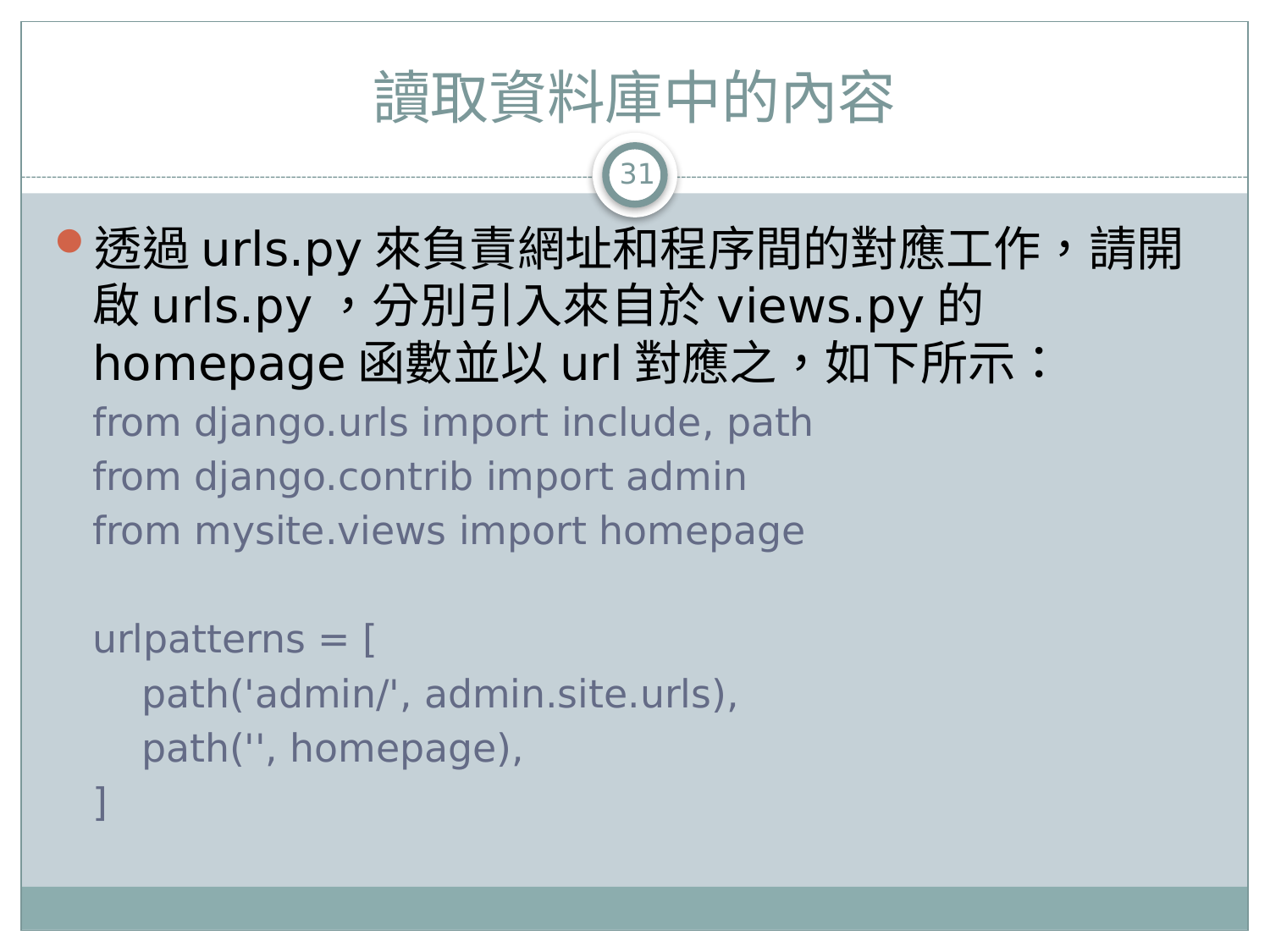

# 讀取資料庫中的內容
31
透過urls.py來負責網址和程序間的對應工作，請開啟urls.py，分別引入來自於views.py的homepage函數並以url對應之，如下所示：
from django.urls import include, path
from django.contrib import admin
from mysite.views import homepage

urlpatterns = [
    path('admin/', admin.site.urls),
    path('', homepage),
]